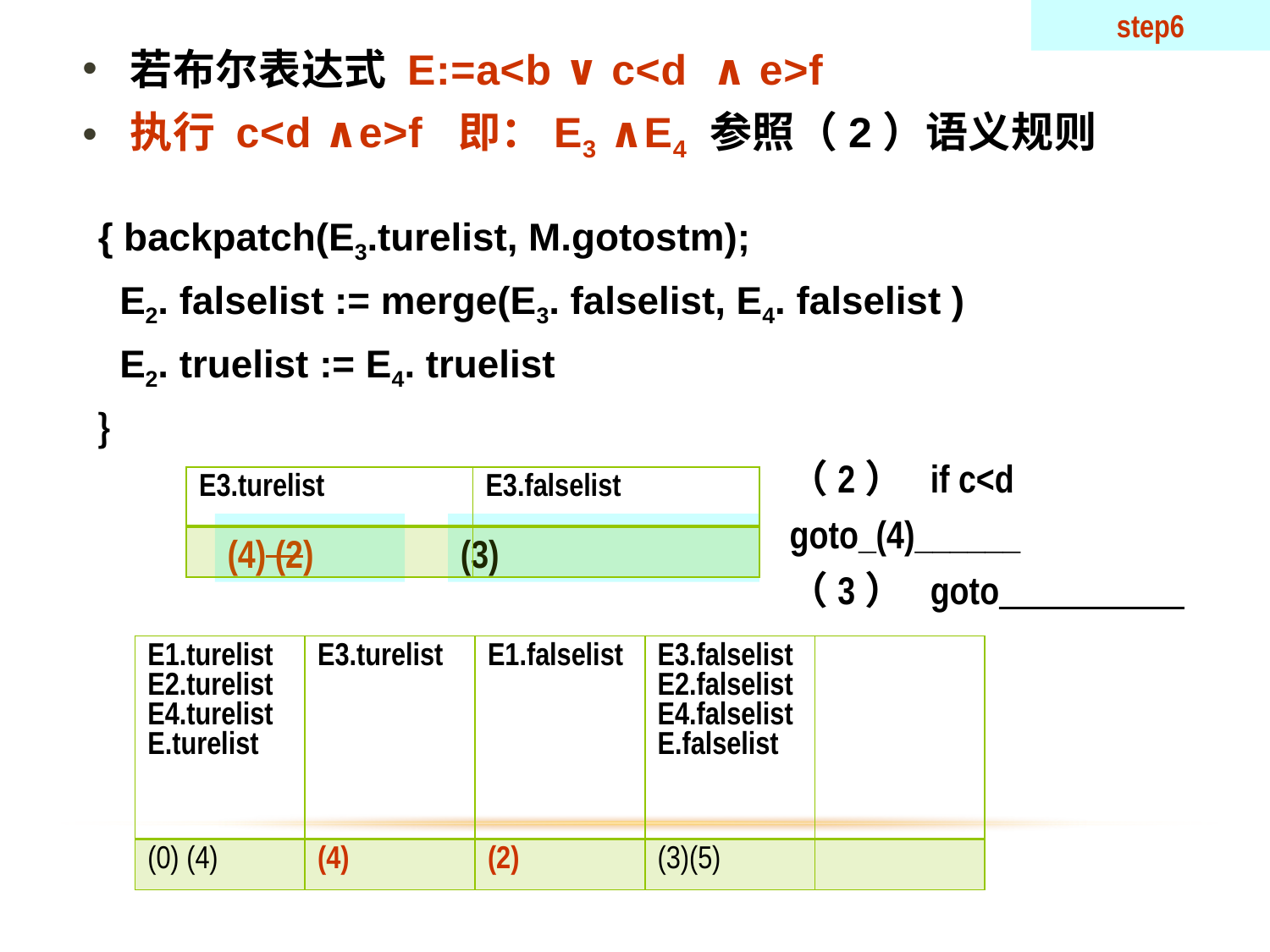

step6
若布尔表达式 E:=a<b ∨ c<d  ∧ e>f
执行 c<d ∧e>f  即：E3 ∧E4 参照（2）语义规则
{ backpatch(E3.turelist, M.gotostm);
  E2. falselist := merge(E3. falselist, E4. falselist )
  E2. truelist := E4. truelist
｝
（2）  if c<d  goto_(4)______
（3）  goto_______

| E3.turelist | E3.falselist |
| --- | --- |
|  |  |
(4) (2)
(3)
| E1.turelist E2.turelist E4.turelist E.turelist | E3.turelist | E1.falselist | E3.falselistE2.falselist E4.falselist E.falselist |  |
| --- | --- | --- | --- | --- |
| (0) (4) | (4) | (2) | (3)(5) |  |